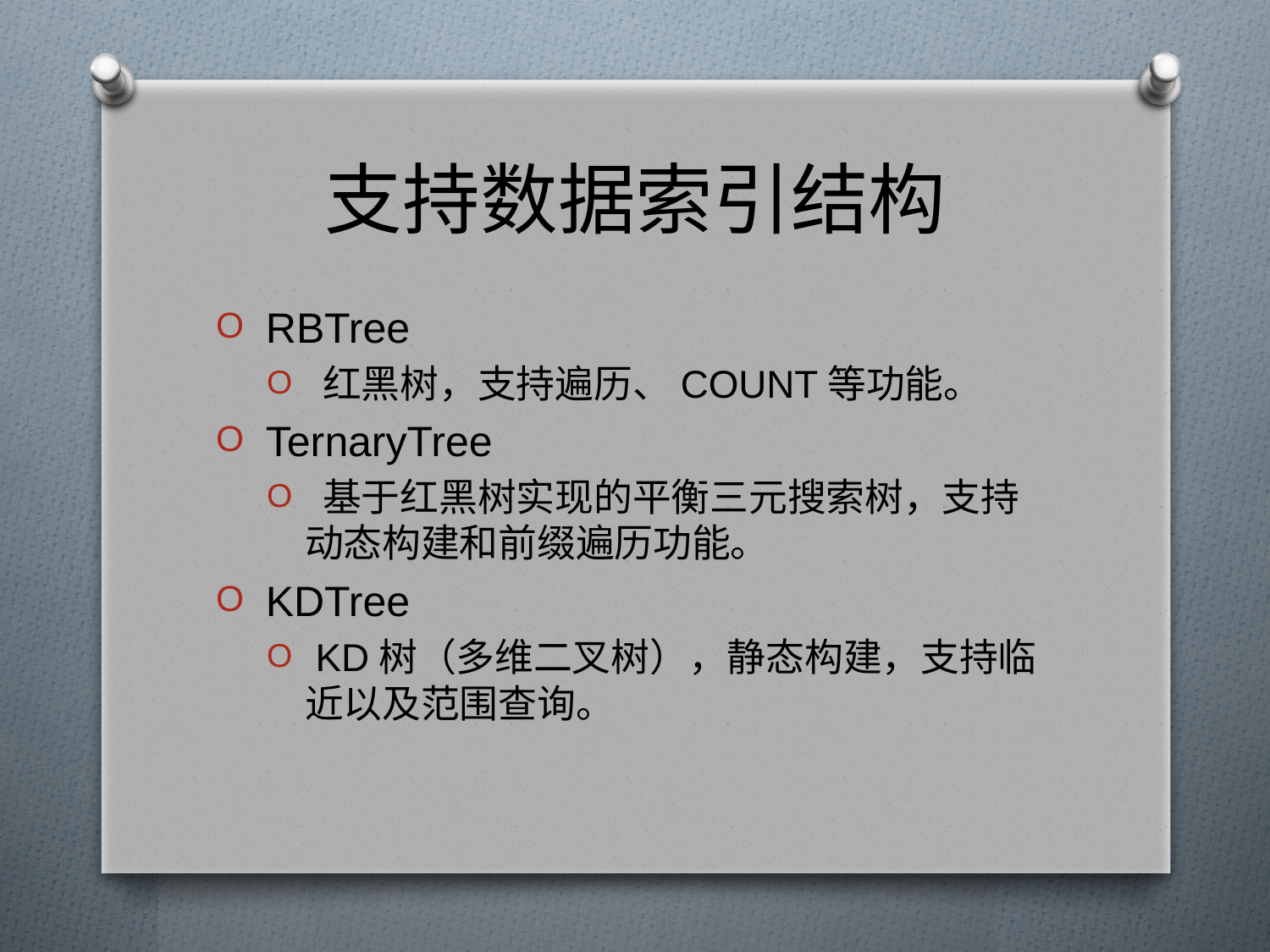

# 支持数据索引结构
 RBTree
 红黑树，支持遍历、COUNT等功能。
 TernaryTree
 基于红黑树实现的平衡三元搜索树，支持动态构建和前缀遍历功能。
 KDTree
 KD树（多维二叉树），静态构建，支持临近以及范围查询。